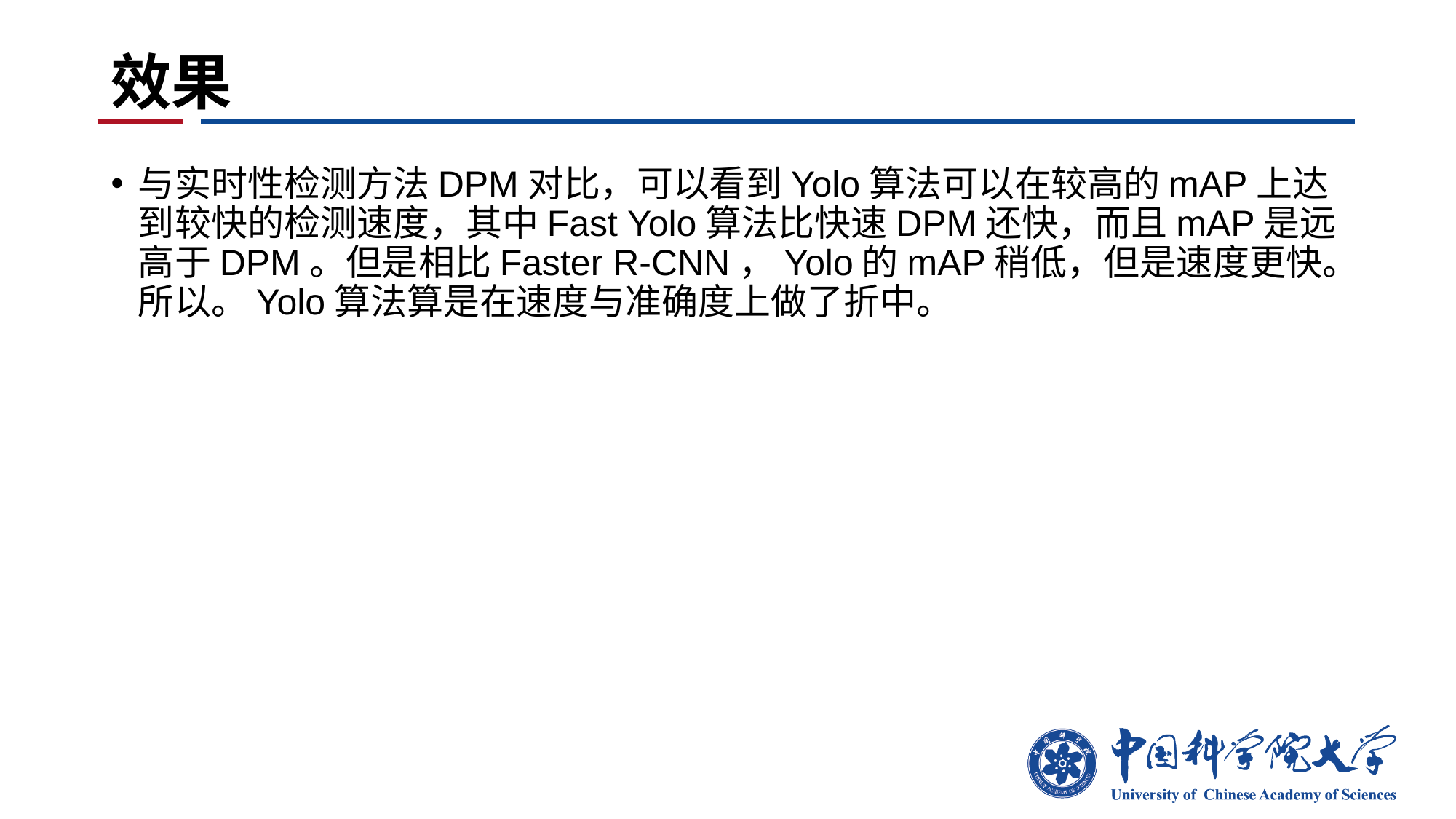

# 效果
与实时性检测方法DPM对比，可以看到Yolo算法可以在较高的mAP上达到较快的检测速度，其中Fast Yolo算法比快速DPM还快，而且mAP是远高于DPM。但是相比Faster R-CNN，Yolo的mAP稍低，但是速度更快。所以。Yolo算法算是在速度与准确度上做了折中。